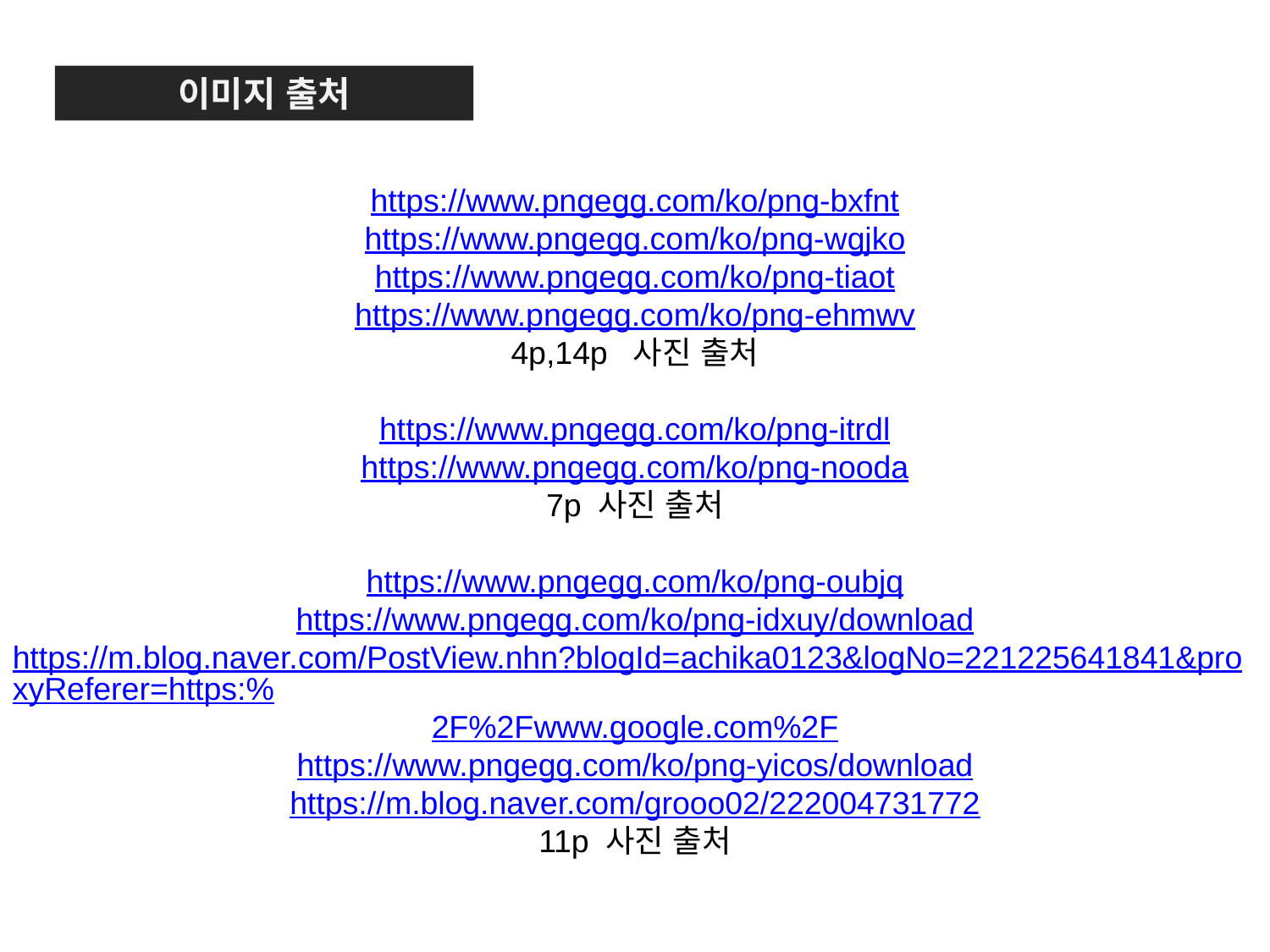

이미지 출처
https://www.pngegg.com/ko/png-bxfnt
https://www.pngegg.com/ko/png-wgjko
https://www.pngegg.com/ko/png-tiaot
https://www.pngegg.com/ko/png-ehmwv
4p,14p  사진 출처

https://www.pngegg.com/ko/png-itrdl
https://www.pngegg.com/ko/png-nooda
7p 사진 출처

https://www.pngegg.com/ko/png-oubjq
https://www.pngegg.com/ko/png-idxuy/download
https://m.blog.naver.com/PostView.nhn?blogId=achika0123&logNo=221225641841&proxyReferer=https:%2F%2Fwww.google.com%2F
https://www.pngegg.com/ko/png-yicos/download
https://m.blog.naver.com/grooo02/222004731772
11p 사진 출처